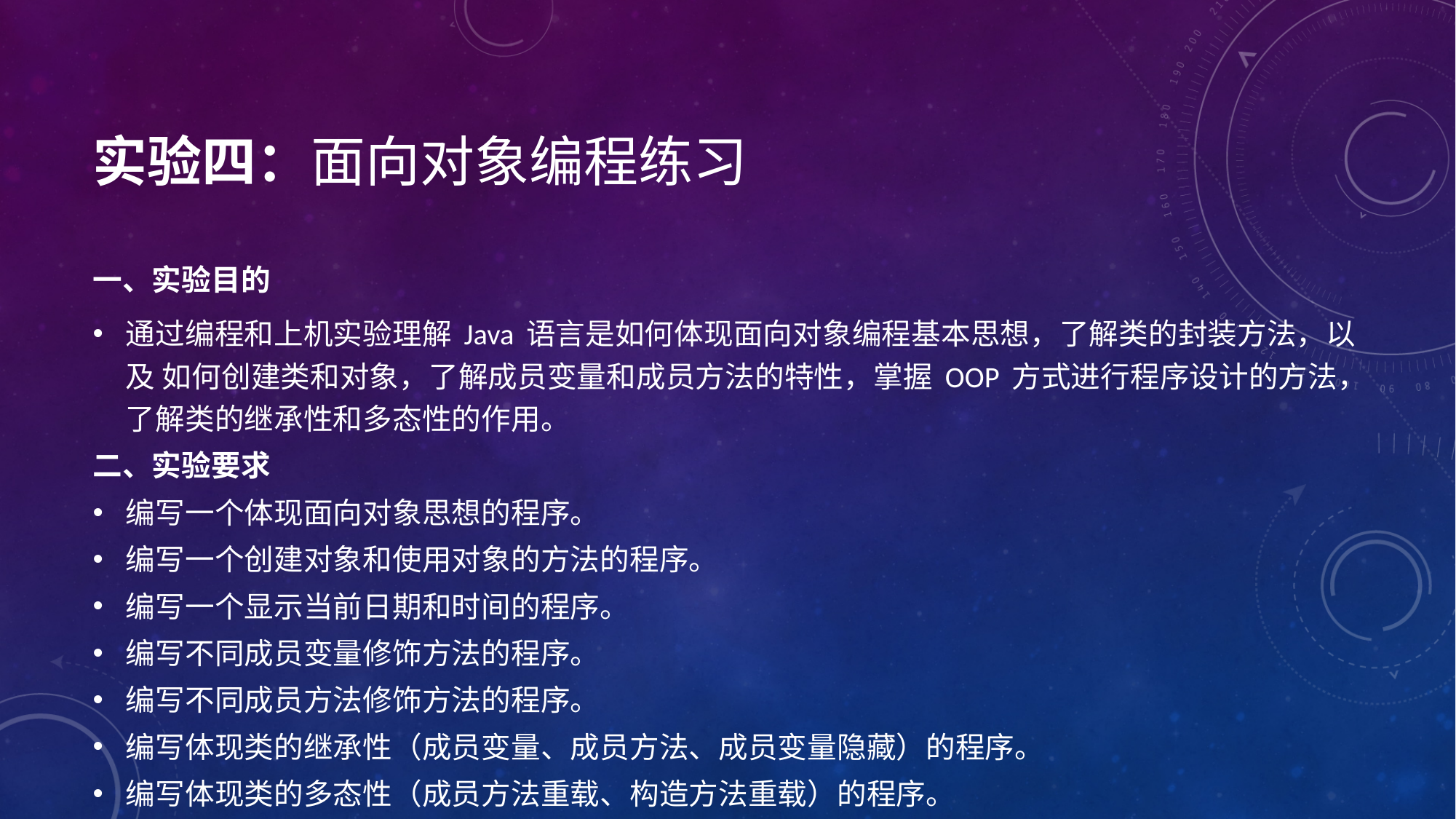

# 实验四：面向对象编程练习
一、实验目的
通过编程和上机实验理解 Java 语言是如何体现面向对象编程基本思想，了解类的封装方法，以及 如何创建类和对象，了解成员变量和成员方法的特性，掌握 OOP 方式进行程序设计的方法，了解类的继承性和多态性的作用。
二、实验要求
编写一个体现面向对象思想的程序。
编写一个创建对象和使用对象的方法的程序。
编写一个显示当前日期和时间的程序。
编写不同成员变量修饰方法的程序。
编写不同成员方法修饰方法的程序。
编写体现类的继承性（成员变量、成员方法、成员变量隐藏）的程序。
编写体现类的多态性（成员方法重载、构造方法重载）的程序。